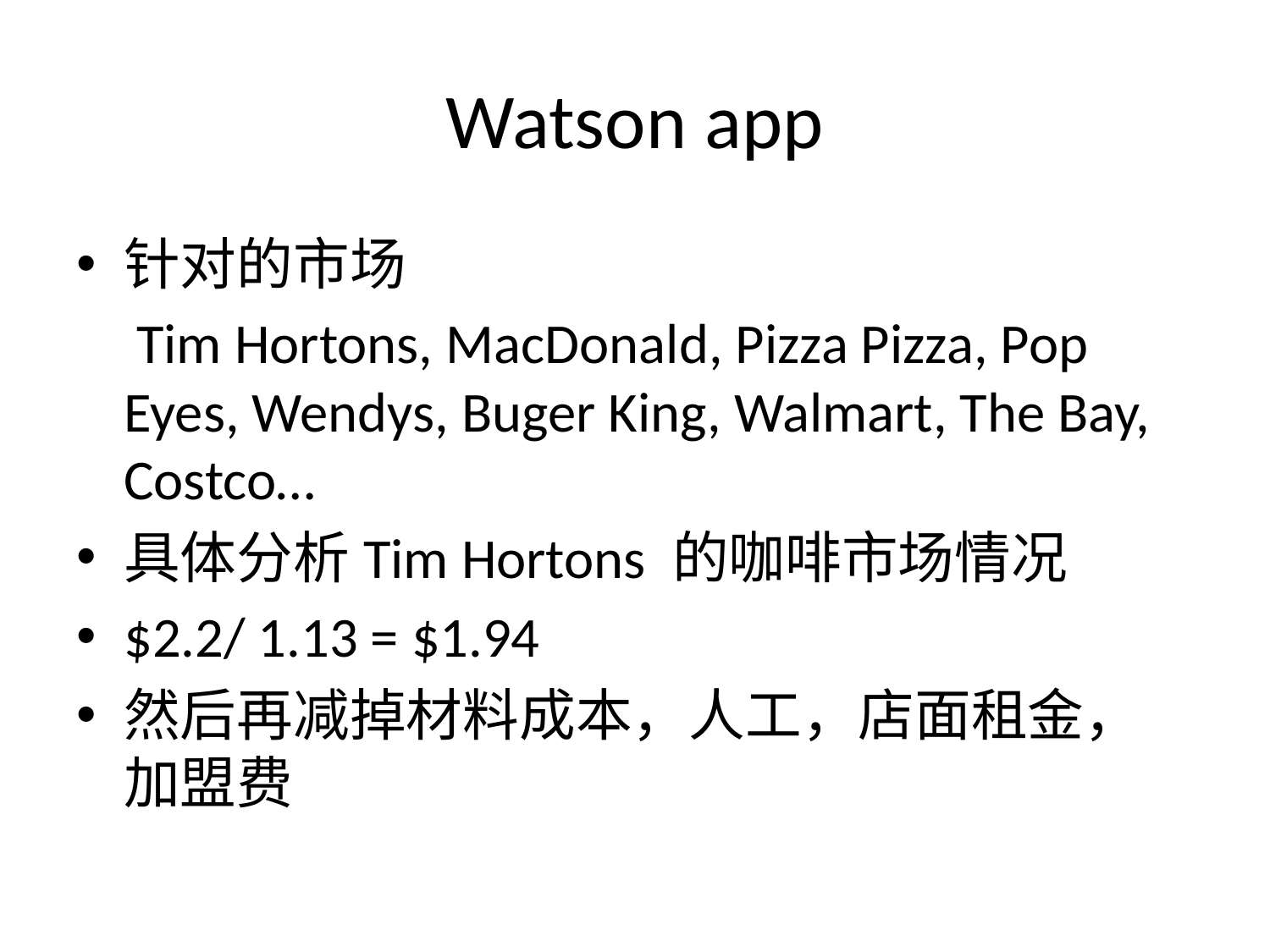

# Watson app
针对的市场
	 Tim Hortons, MacDonald, Pizza Pizza, Pop Eyes, Wendys, Buger King, Walmart, The Bay, Costco…
具体分析Tim Hortons 的咖啡市场情况
$2.2/ 1.13 = $1.94
然后再减掉材料成本，人工，店面租金， 加盟费